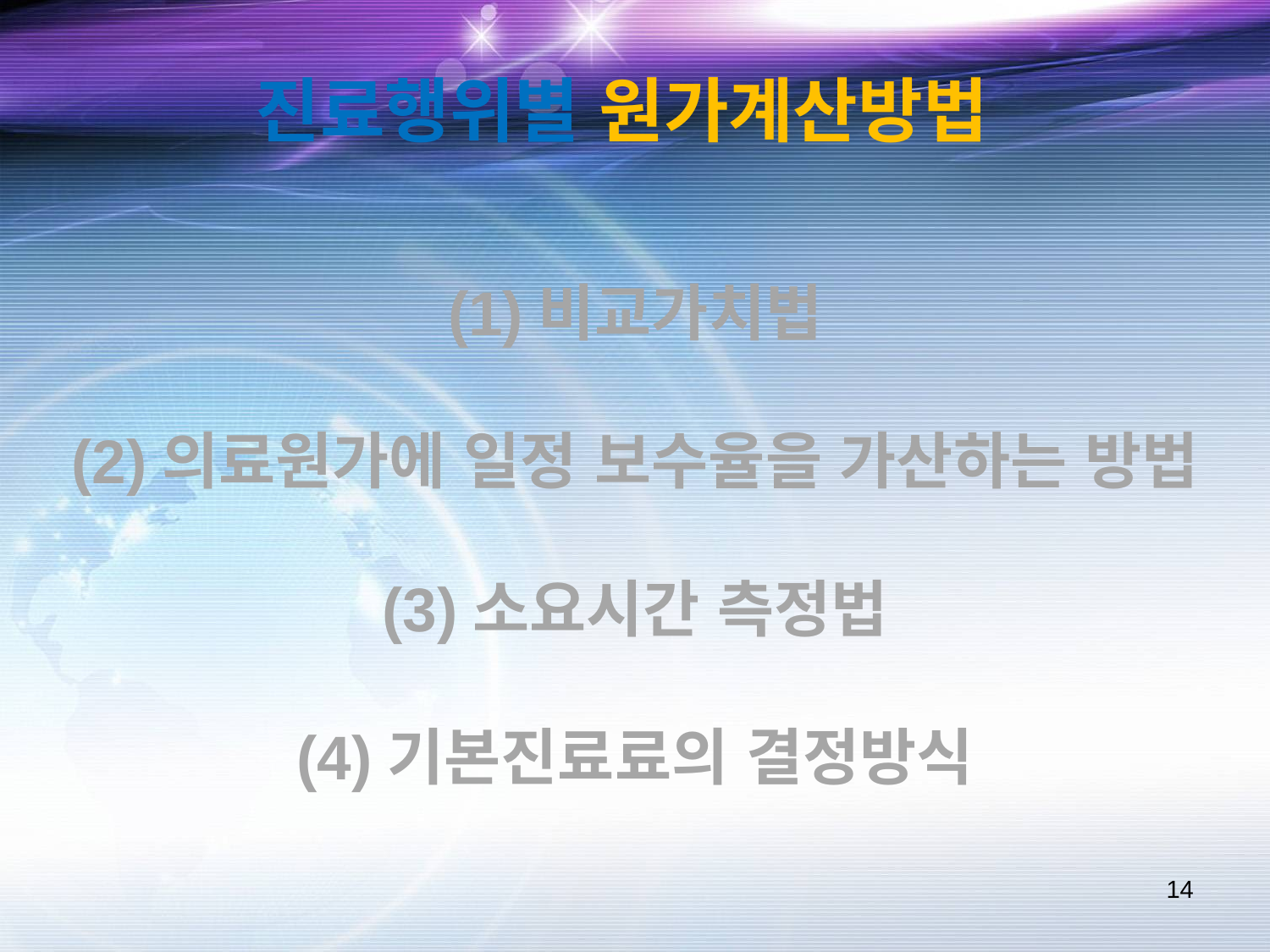

진료행위별 원가계산방법
(1)비교가치법

(2)의료원가에 일정 보수율을 가산하는 방법

(3)소요시간 측정법

(4)기본진료료의 결정방식
14